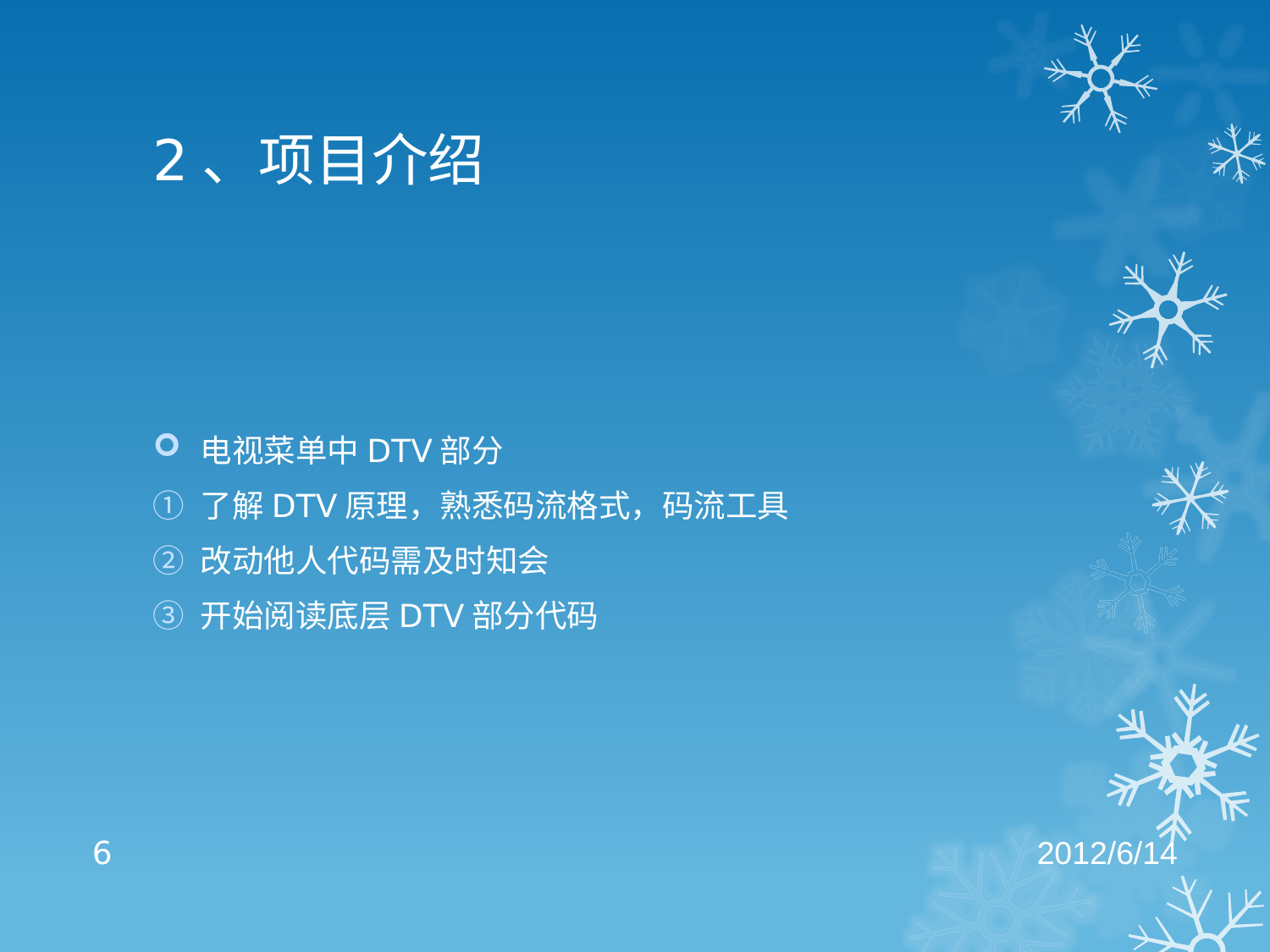

# 2、项目介绍
电视菜单中DTV部分
了解DTV原理，熟悉码流格式，码流工具
改动他人代码需及时知会
开始阅读底层DTV部分代码
6
2012/6/14